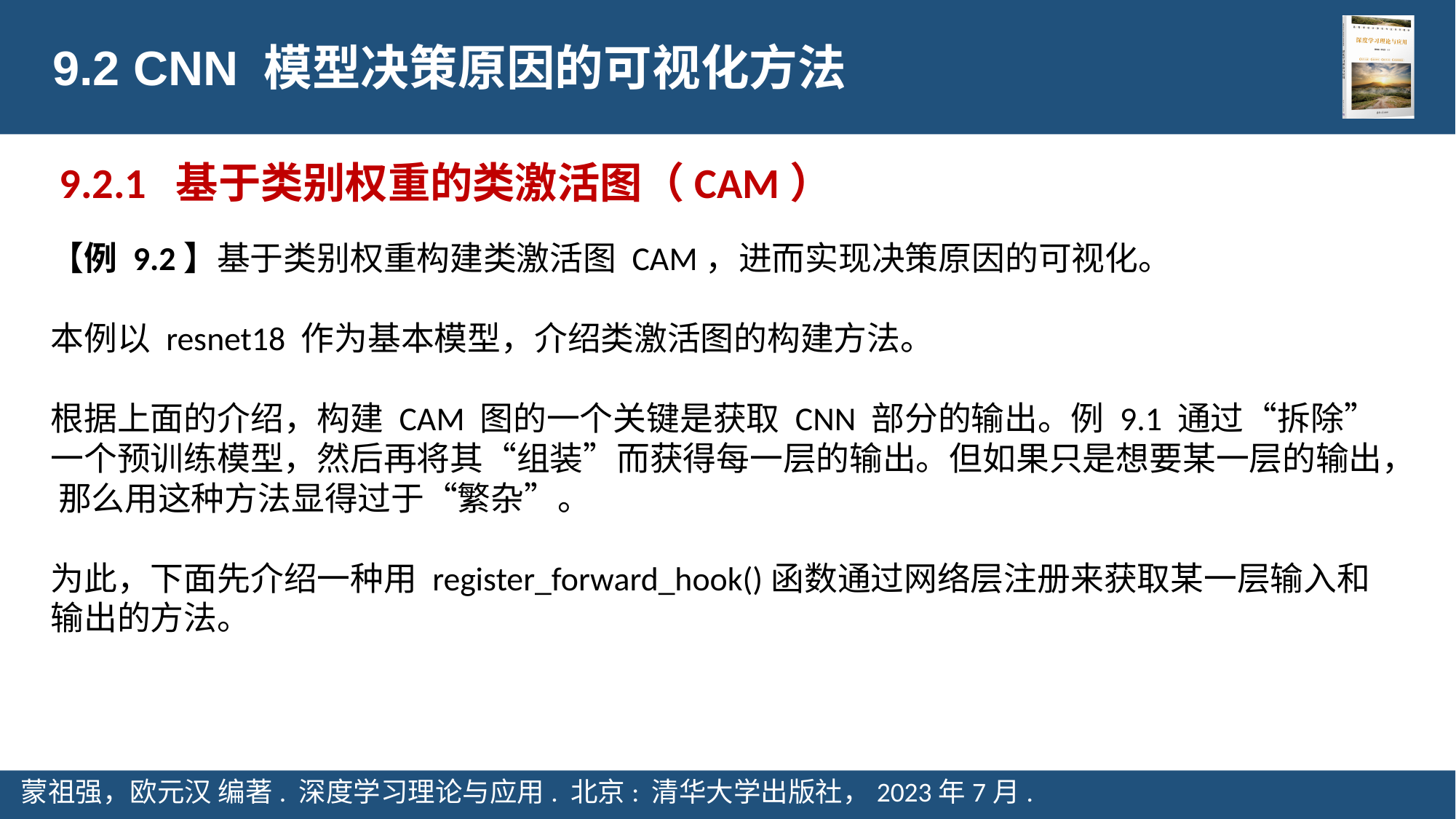

9.2 CNN 模型决策原因的可视化方法
9.2.1  基于类别权重的类激活图（CAM）
【例 9.2】基于类别权重构建类激活图 CAM，进而实现决策原因的可视化。

本例以 resnet18 作为基本模型，介绍类激活图的构建方法。

根据上面的介绍，构建 CAM 图的一个关键是获取 CNN 部分的输出。例 9.1 通过“拆除” 一个预训练模型，然后再将其“组装”而获得每一层的输出。但如果只是想要某一层的输出， 那么用这种方法显得过于“繁杂”。

为此，下面先介绍一种用 register_forward_hook()函数通过网络层注册来获取某一层输入和输出的方法。